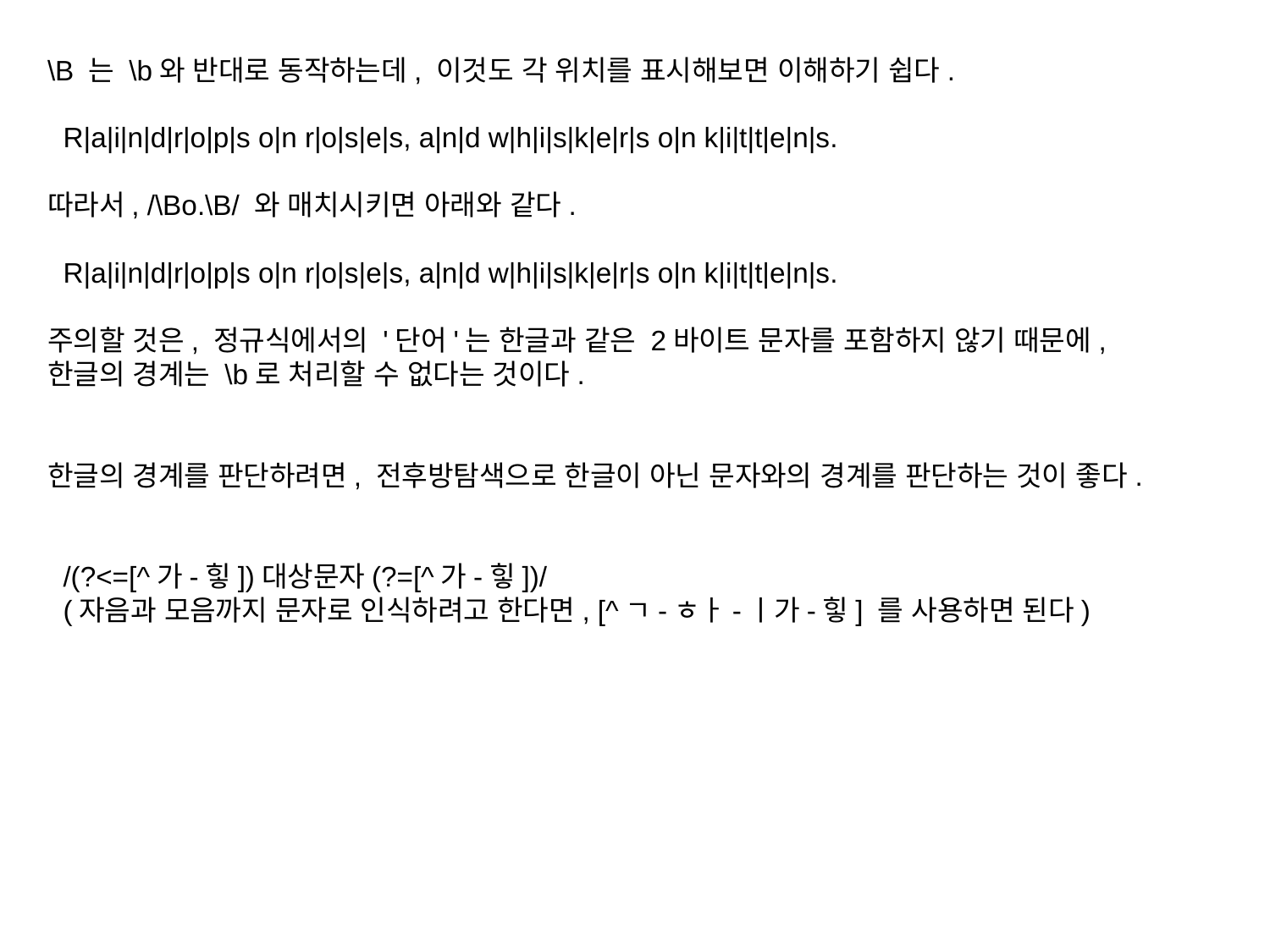

\B 는 \b와 반대로 동작하는데, 이것도 각 위치를 표시해보면 이해하기 쉽다.
  R|a|i|n|d|r|o|p|s o|n r|o|s|e|s, a|n|d w|h|i|s|k|e|r|s o|n k|i|t|t|e|n|s.
따라서, /\Bo.\B/ 와 매치시키면 아래와 같다.

  R|a|i|n|d|r|o|p|s o|n r|o|s|e|s, a|n|d w|h|i|s|k|e|r|s o|n k|i|t|t|e|n|s.

주의할 것은, 정규식에서의 '단어'는 한글과 같은 2바이트 문자를 포함하지 않기 때문에,
한글의 경계는 \b로 처리할 수 없다는 것이다.

한글의 경계를 판단하려면, 전후방탐색으로 한글이 아닌 문자와의 경계를 판단하는 것이 좋다.

  /(?<=[^가-힣])대상문자(?=[^가-힣])/
  (자음과 모음까지 문자로 인식하려고 한다면, [^ㄱ-ㅎㅏ-ㅣ가-힣] 를 사용하면 된다)